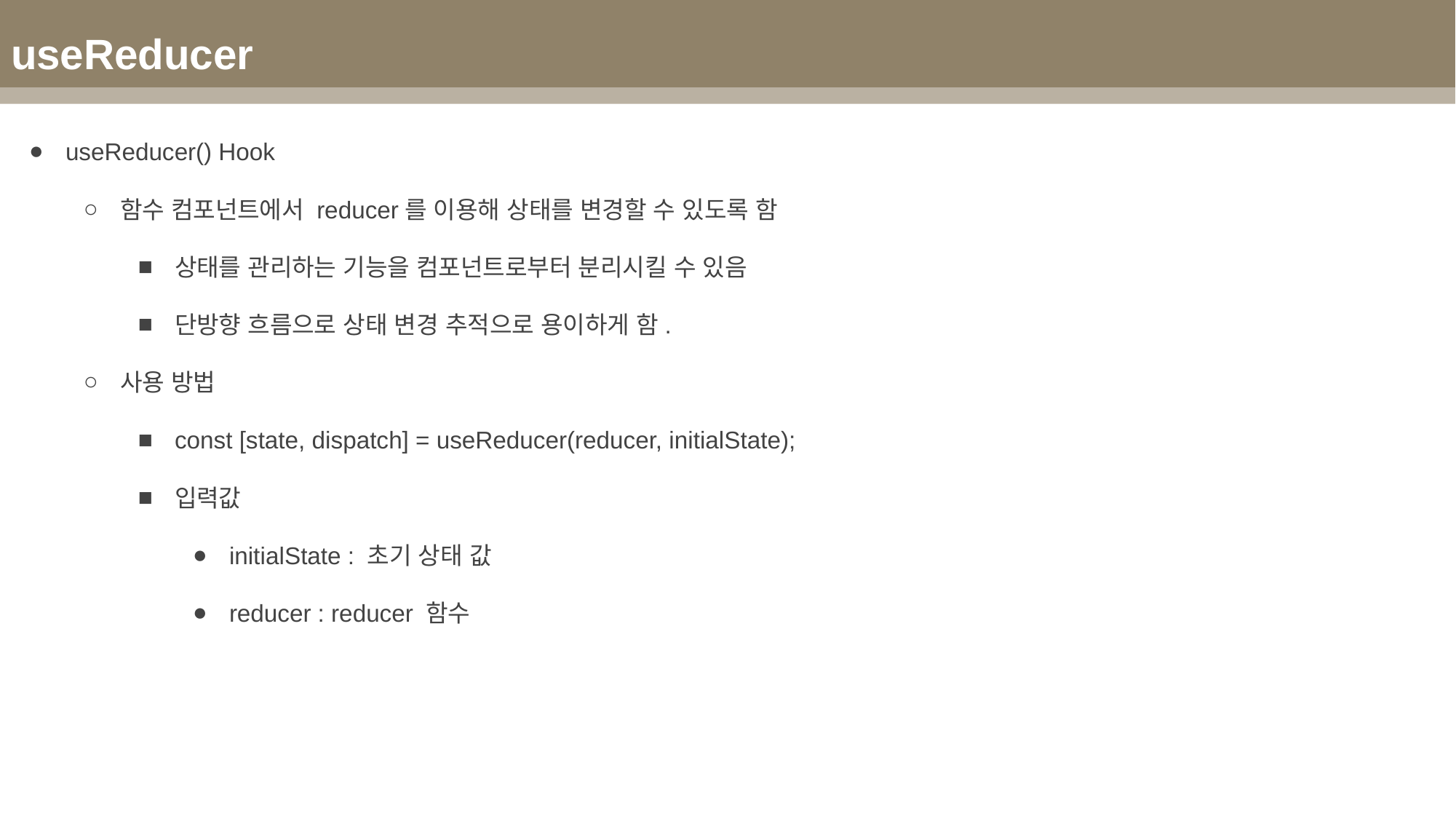

useReducer
useReducer() Hook
함수 컴포넌트에서 reducer를 이용해 상태를 변경할 수 있도록 함
상태를 관리하는 기능을 컴포넌트로부터 분리시킬 수 있음
단방향 흐름으로 상태 변경 추적으로 용이하게 함.
사용 방법
const [state, dispatch] = useReducer(reducer, initialState);
입력값
initialState : 초기 상태 값
reducer : reducer 함수